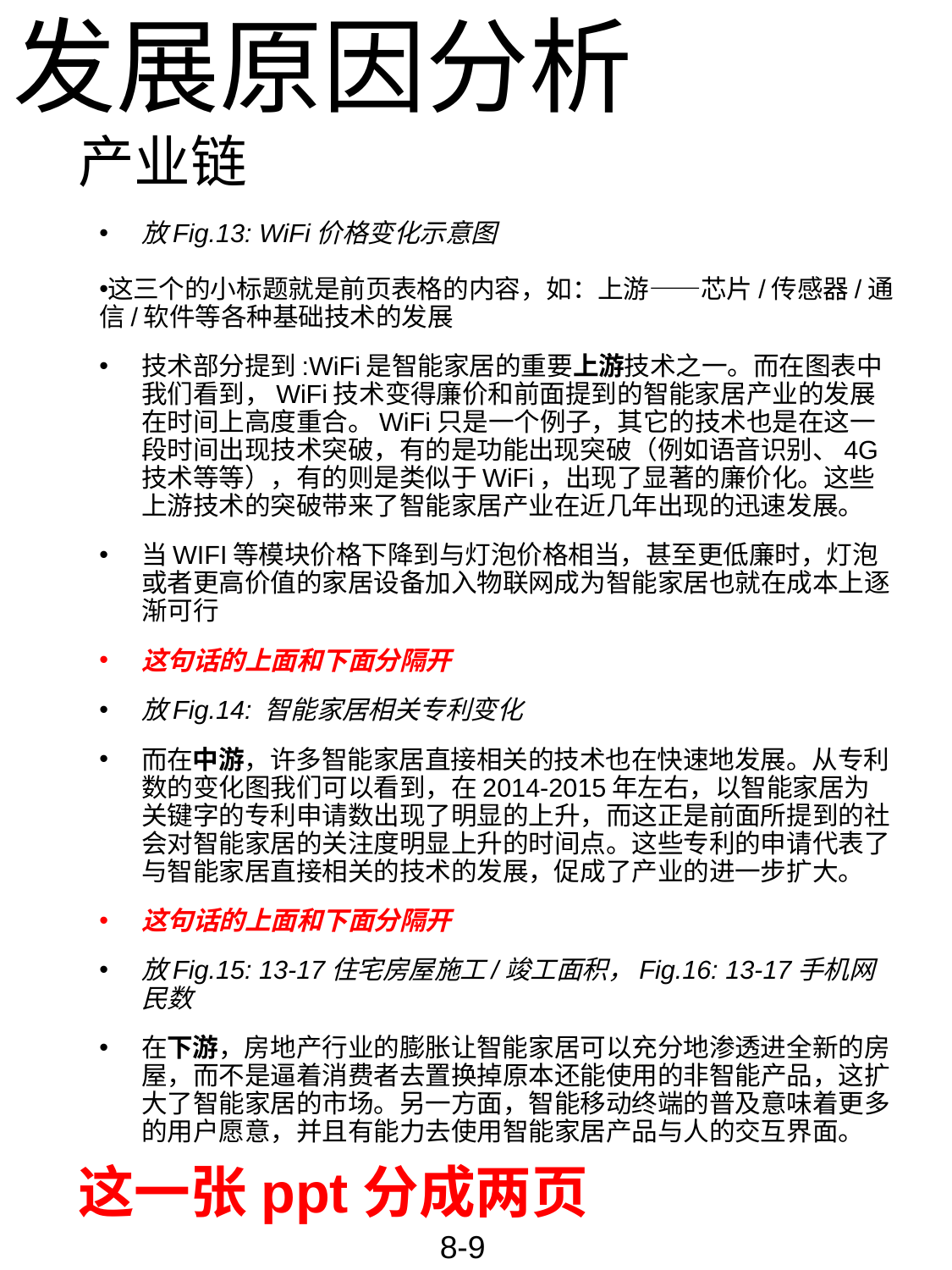

# 发展原因分析
产业链
放Fig.13: WiFi价格变化示意图
上游
这三个的小标题就是前页表格的内容，如：上游——芯片/传感器/通信/软件等各种基础技术的发展
技术部分提到:WiFi是智能家居的重要上游技术之一。而在图表中我们看到，WiFi技术变得廉价和前面提到的智能家居产业的发展在时间上高度重合。WiFi只是一个例子，其它的技术也是在这一段时间出现技术突破，有的是功能出现突破（例如语音识别、4G技术等等），有的则是类似于WiFi，出现了显著的廉价化。这些上游技术的突破带来了智能家居产业在近几年出现的迅速发展。
当WIFI等模块价格下降到与灯泡价格相当，甚至更低廉时，灯泡或者更高价值的家居设备加入物联网成为智能家居也就在成本上逐渐可行
这句话的上面和下面分隔开
放Fig.14: 智能家居相关专利变化
而在中游，许多智能家居直接相关的技术也在快速地发展。从专利数的变化图我们可以看到，在2014-2015年左右，以智能家居为关键字的专利申请数出现了明显的上升，而这正是前面所提到的社会对智能家居的关注度明显上升的时间点。这些专利的申请代表了与智能家居直接相关的技术的发展，促成了产业的进一步扩大。
这句话的上面和下面分隔开
放Fig.15: 13-17住宅房屋施工/竣工面积，Fig.16: 13-17手机网民数
在下游，房地产行业的膨胀让智能家居可以充分地渗透进全新的房屋，而不是逼着消费者去置换掉原本还能使用的非智能产品，这扩大了智能家居的市场。另一方面，智能移动终端的普及意味着更多的用户愿意，并且有能力去使用智能家居产品与人的交互界面。
这一张ppt分成两页
8-9